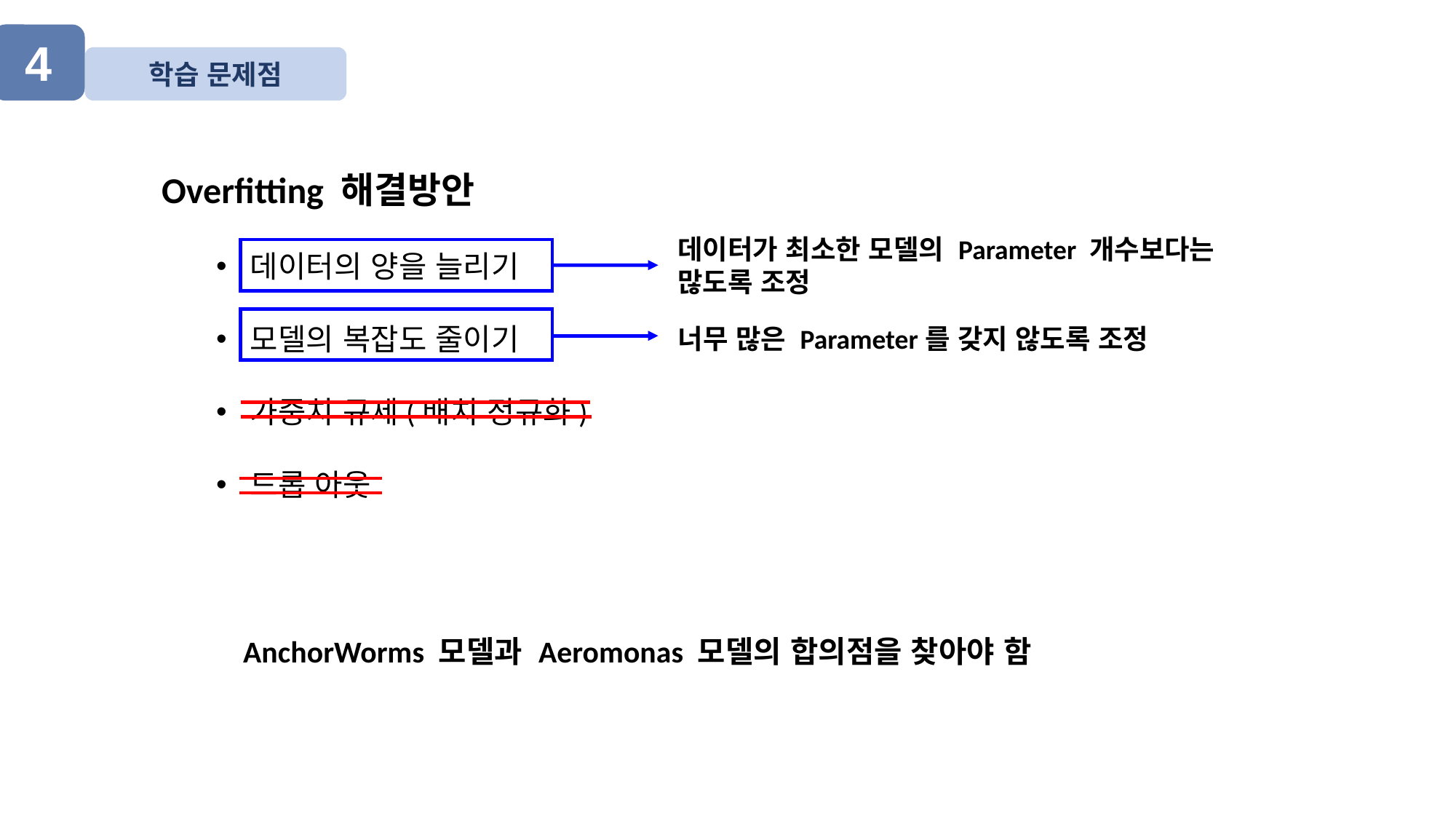

4

학습 문제점
Overfitting 해결방안

데이터의 양을 늘리기

모델의 복잡도 줄이기

가중치 규제(배치 정규화)

드롭 아웃

데이터가 최소한 모델의 Parameter 개수보다는 많도록 조정

너무 많은 Parameter를 갖지 않도록 조정
AnchorWorms 모델과 Aeromonas 모델의 합의점을 찾아야 함